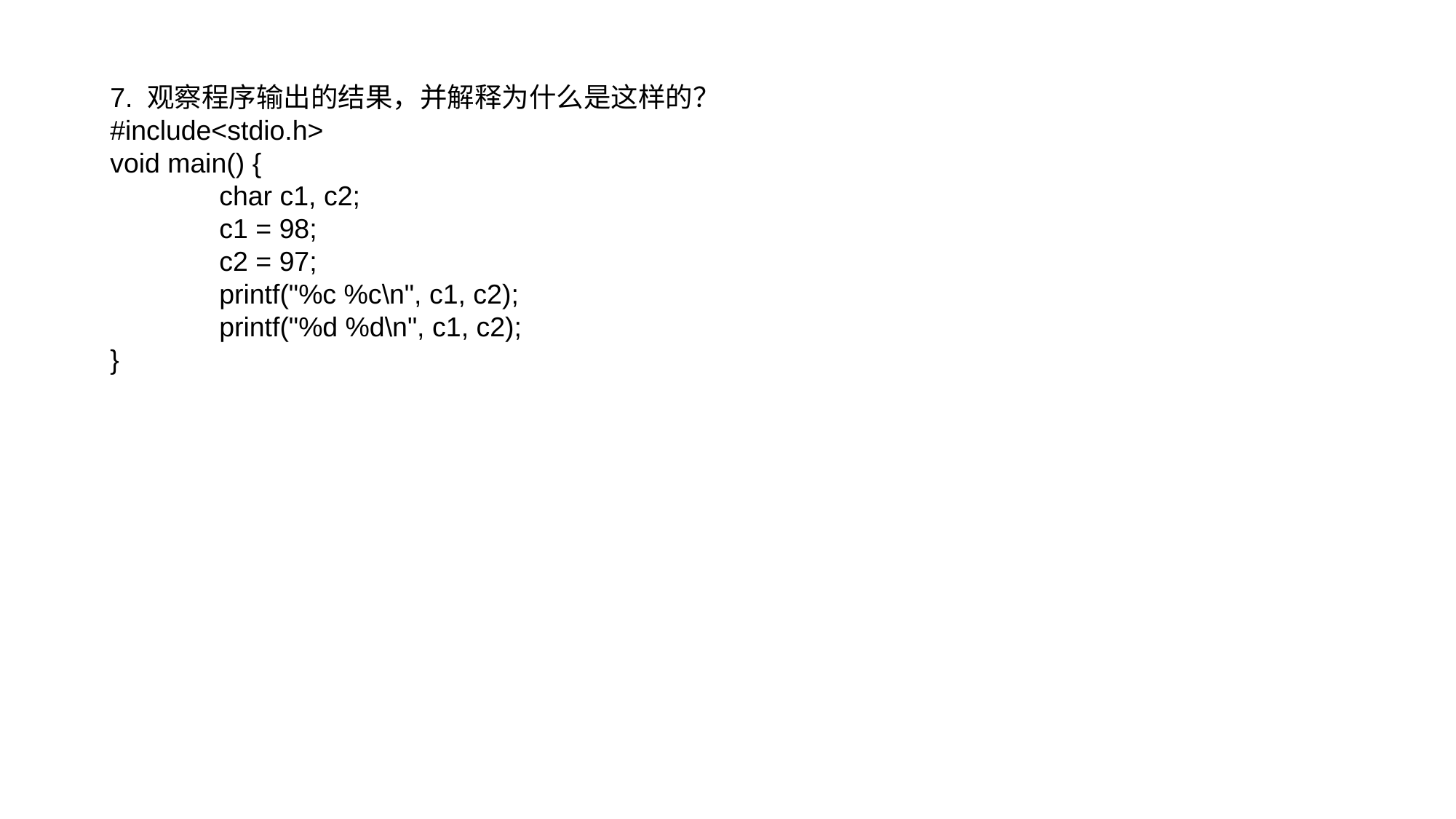

7. 观察程序输出的结果，并解释为什么是这样的？
#include<stdio.h>
void main() {
	char c1, c2;
	c1 = 98;
	c2 = 97;
	printf("%c %c\n", c1, c2);
	printf("%d %d\n", c1, c2);
}